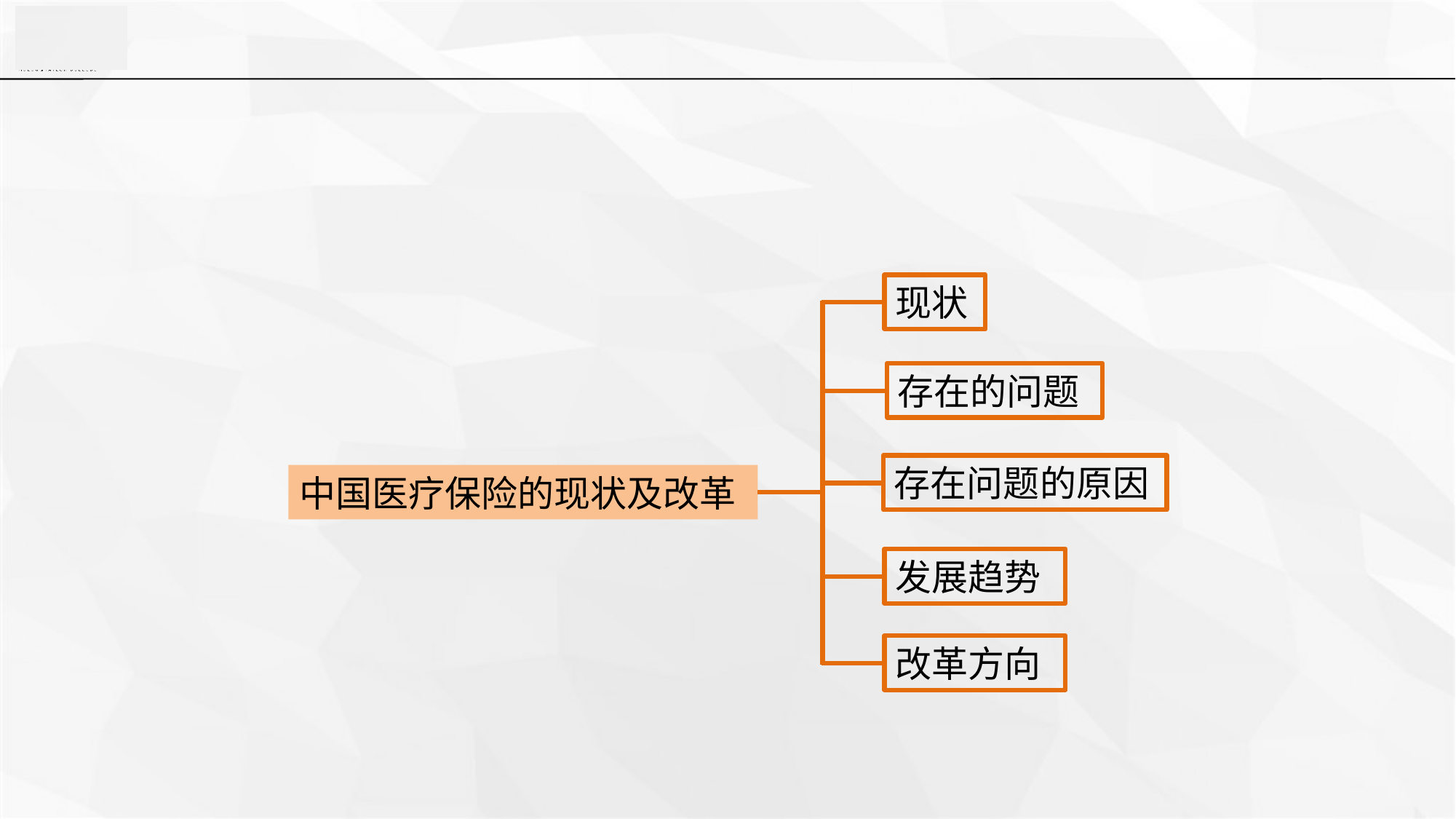

现状
存在的问题
存在问题的原因
发展趋势
中国医疗保险的现状及改革
改革方向